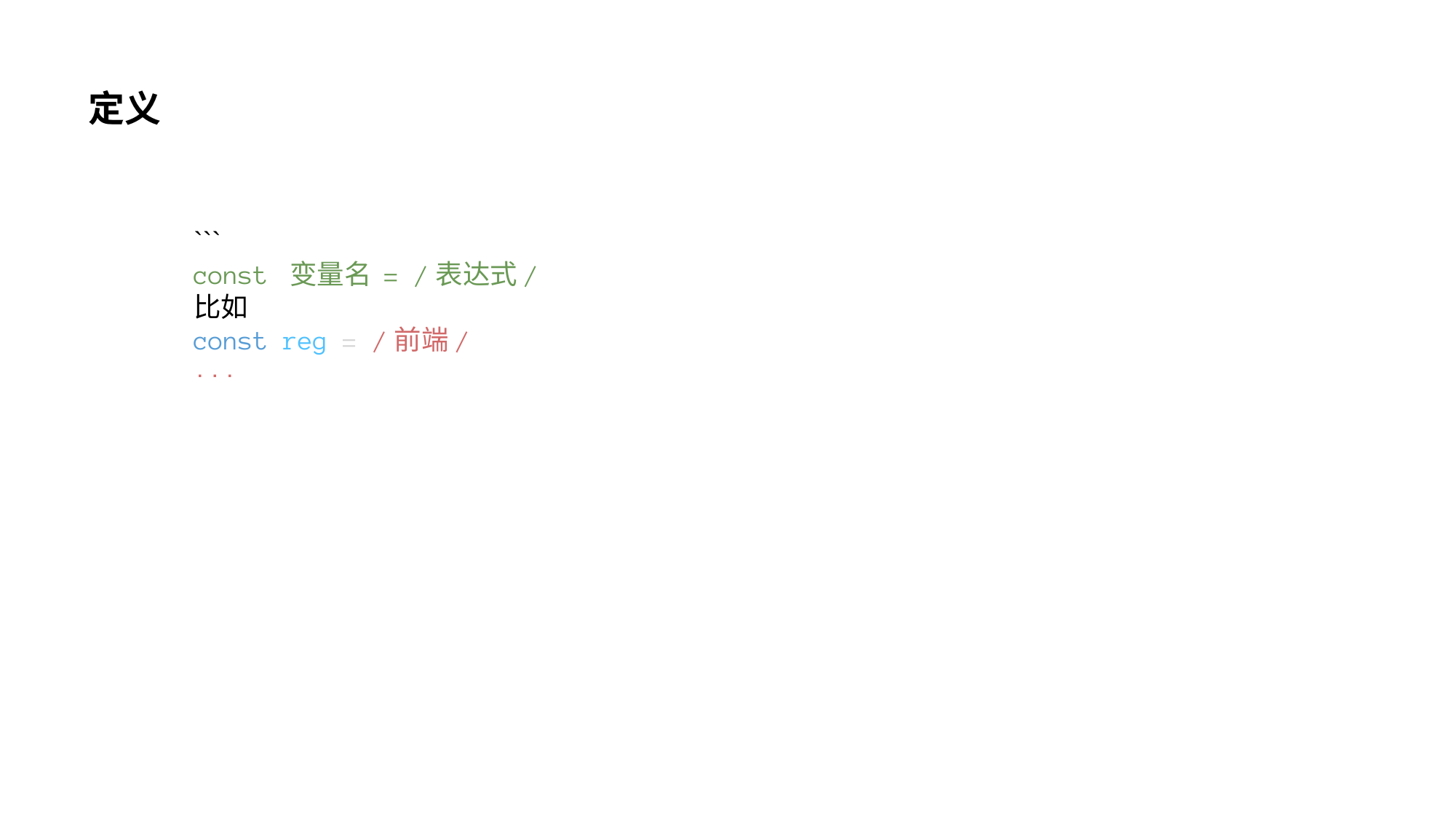

# 定义
```
const 变量名 = /表达式/
比如
const reg = /前端/
···